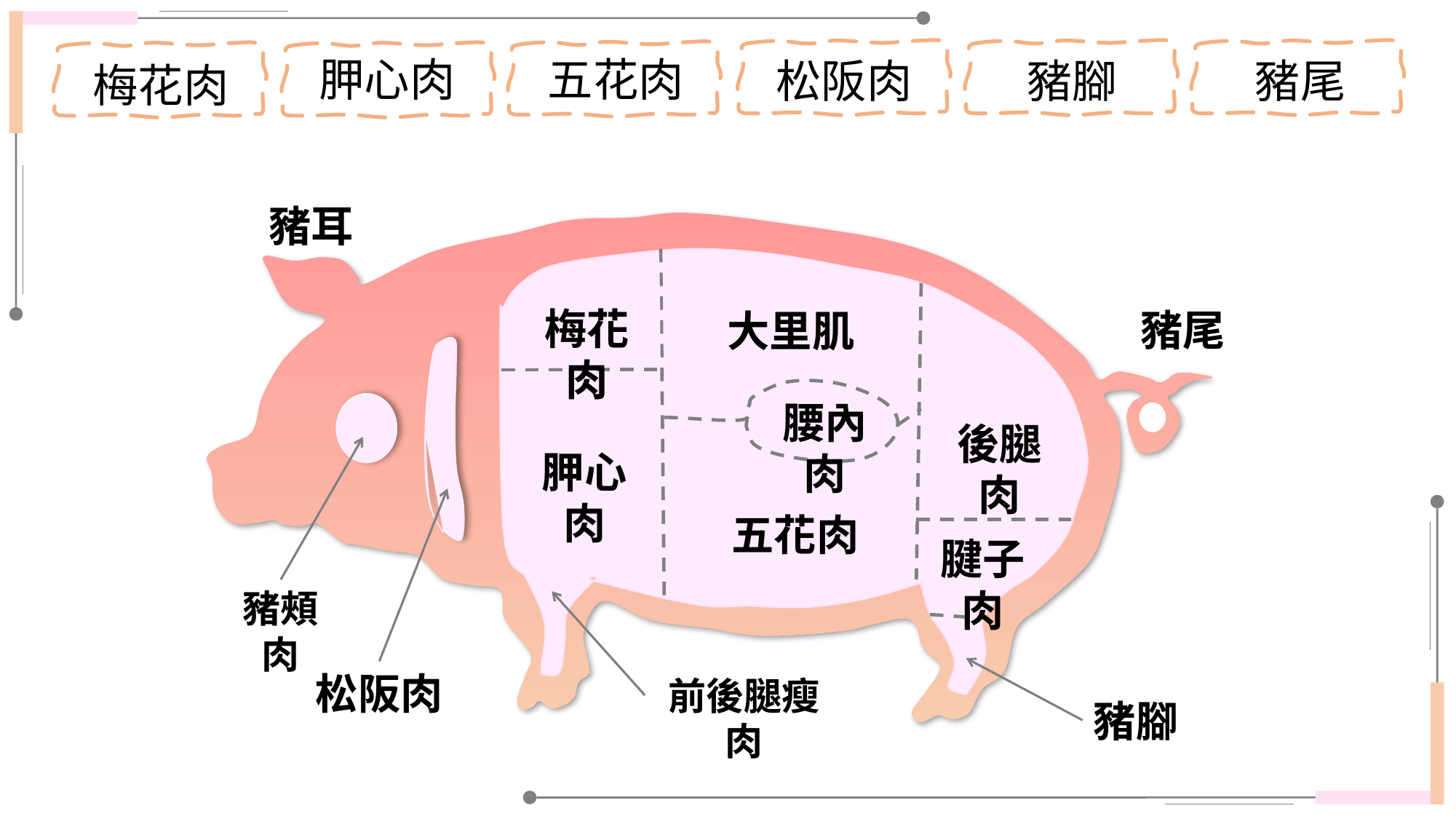

胛心肉

五花肉

松阪肉
豬腳
豬尾
梅花肉
豬耳

梅花肉
豬尾
大里肌
腰內肉
後腿肉
胛心肉
五花肉
腱子肉
豬頰肉
前後腿瘦肉
豬腳

松阪肉

梅花肉